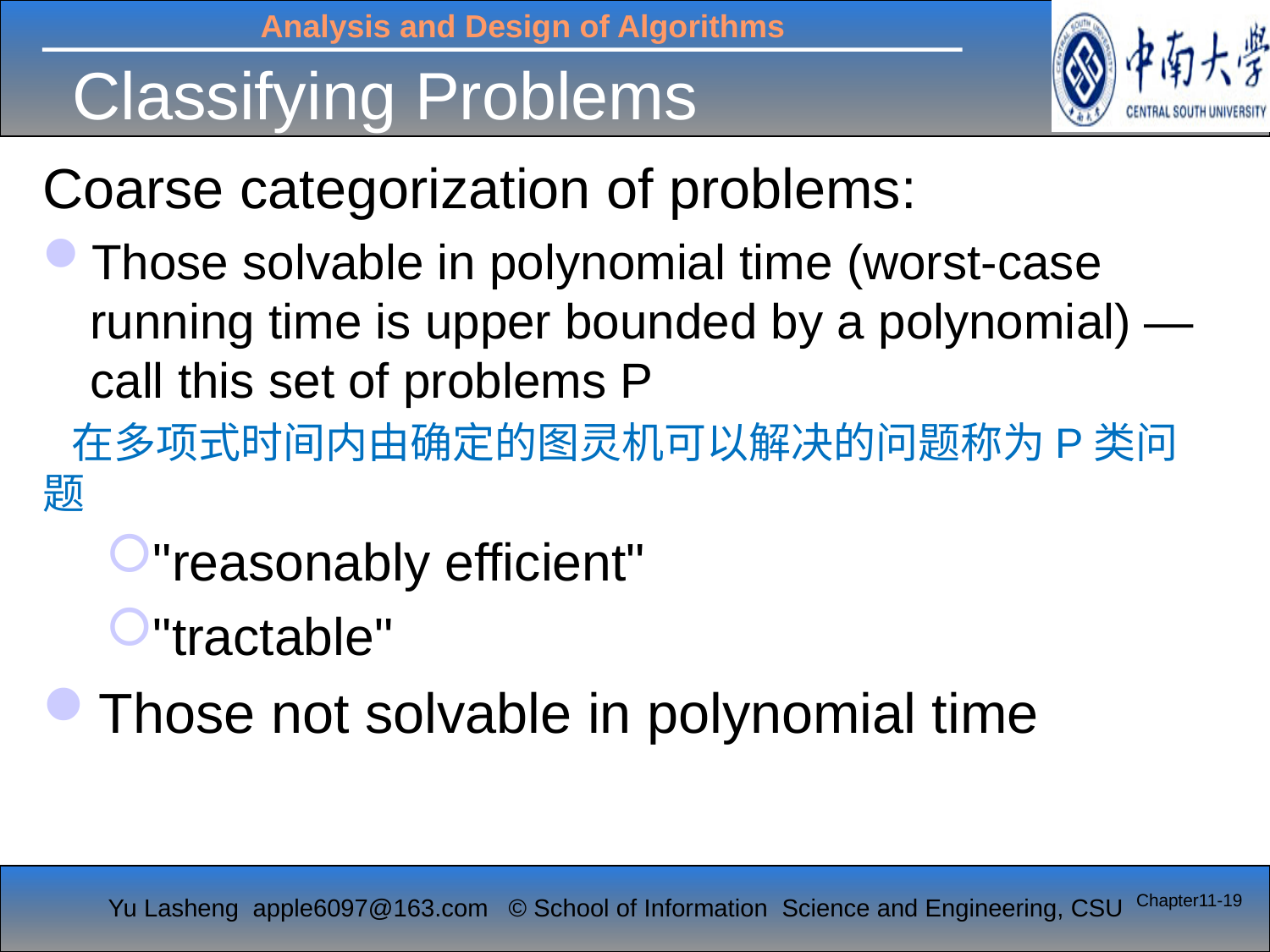

# Classifying Problems
Coarse categorization of problems:
Those solvable in polynomial time (worst-case running time is upper bounded by a polynomial) — call this set of problems P
  在多项式时间内由确定的图灵机可以解决的问题称为P类问题
"reasonably efficient"
"tractable"
Those not solvable in polynomial time
Chapter11-19